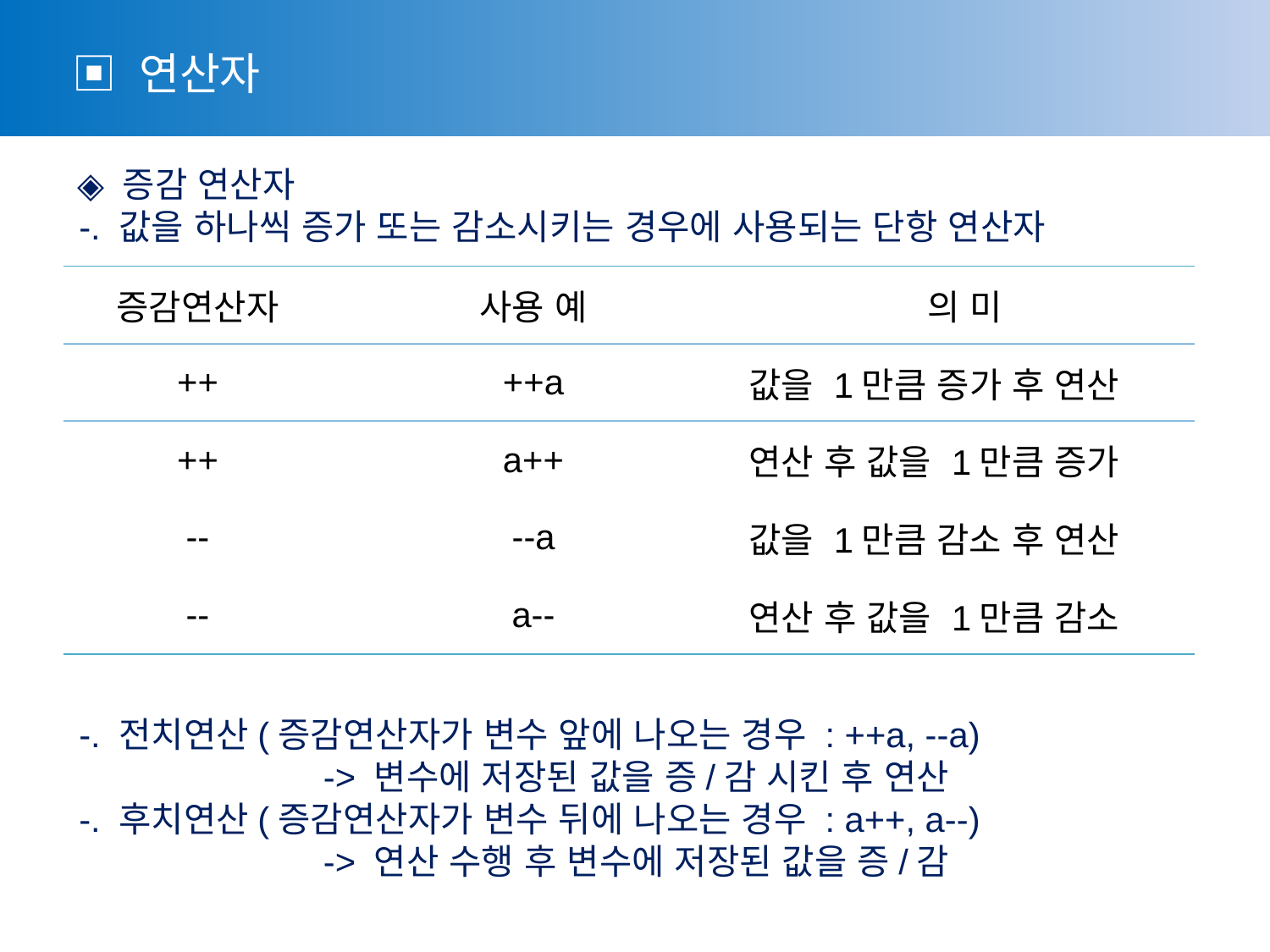

▣ 연산자
 ◈ 증감 연산자
 -. 값을 하나씩 증가 또는 감소시키는 경우에 사용되는 단항 연산자

 -. 전치연산(증감연산자가 변수 앞에 나오는 경우 : ++a, --a)
		-> 변수에 저장된 값을 증/감 시킨 후 연산
 -. 후치연산(증감연산자가 변수 뒤에 나오는 경우 : a++, a--)
		-> 연산 수행 후 변수에 저장된 값을 증/감

| 증감연산자 | 사용 예 | 의 미 |
| --- | --- | --- |
| ++ | ++a | 값을 1만큼 증가 후 연산 |
| ++ | a++ | 연산 후 값을 1만큼 증가 |
| -- | --a | 값을 1만큼 감소 후 연산 |
| -- | a-- | 연산 후 값을 1만큼 감소 |